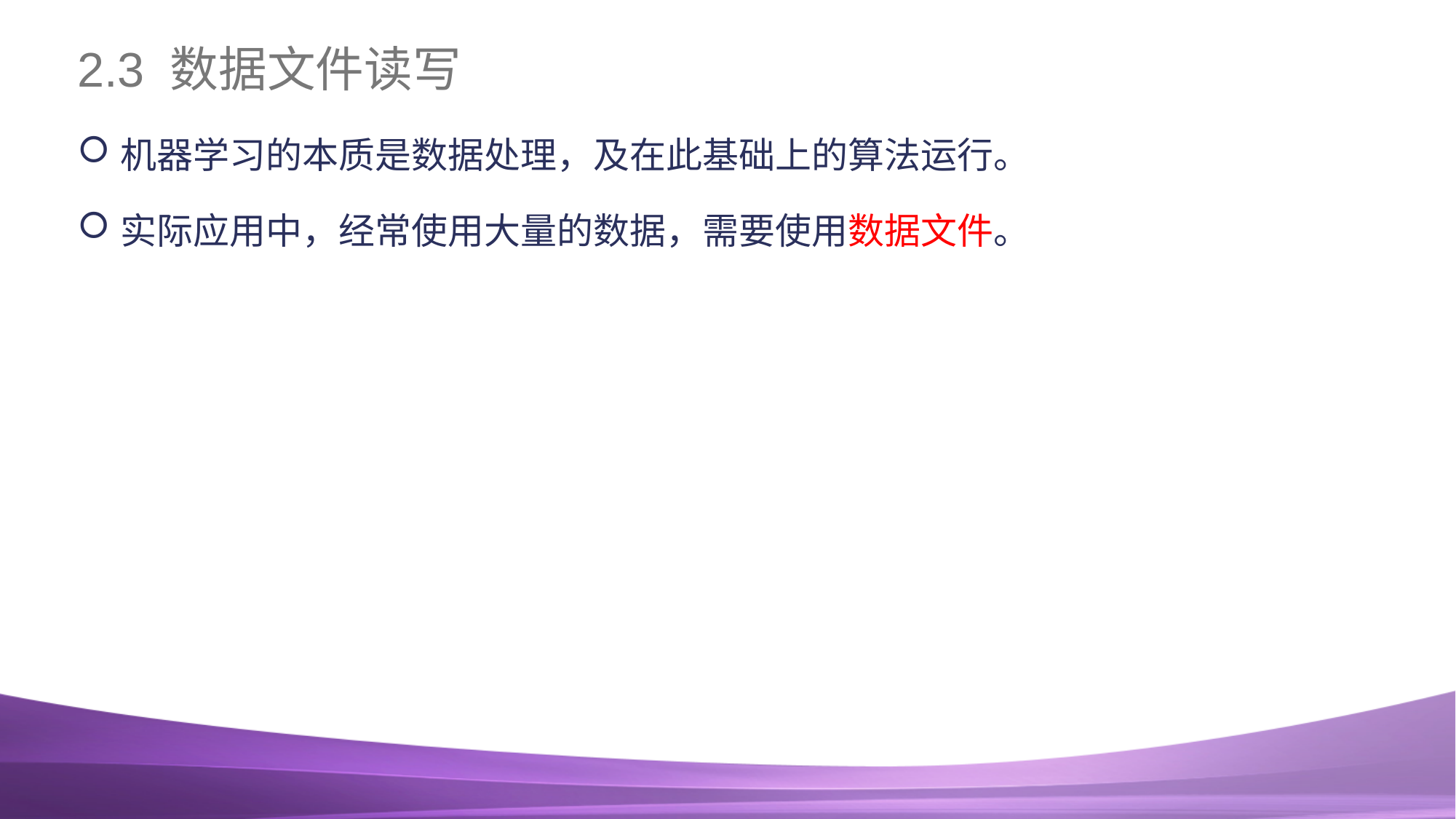

# 2.3 数据文件读写
机器学习的本质是数据处理，及在此基础上的算法运行。
实际应用中，经常使用大量的数据，需要使用数据文件。